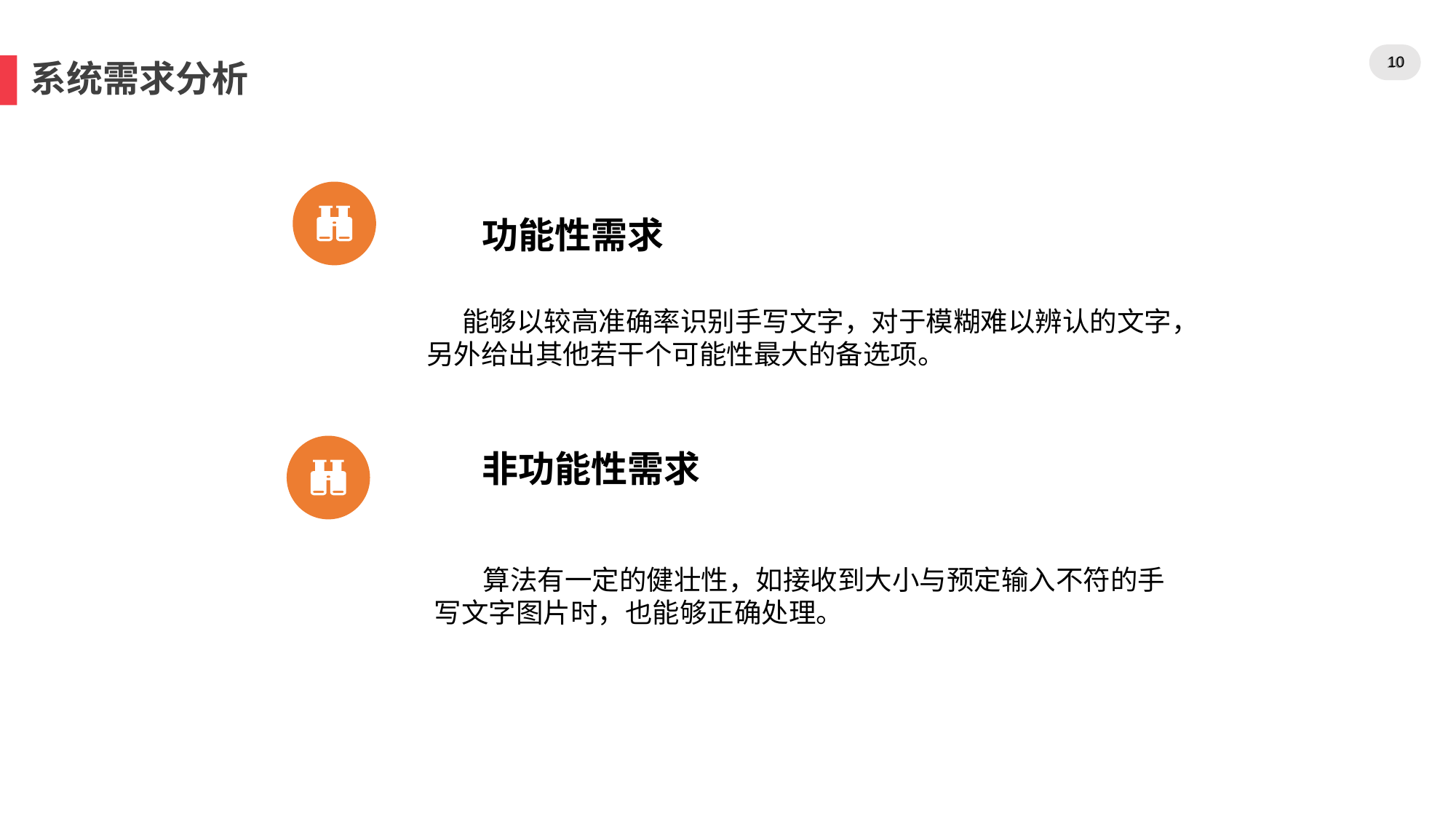

10
10
系统需求分析

 功能性需求
               能够以较高准确率识别手写文字，对于模糊难以辨认的文字，另外给出其他若干个可能性最大的备选项。

 非功能性需求
            算法有一定的健壮性，如接收到大小与预定输入不符的手写文字图片时，也能够正确处理。